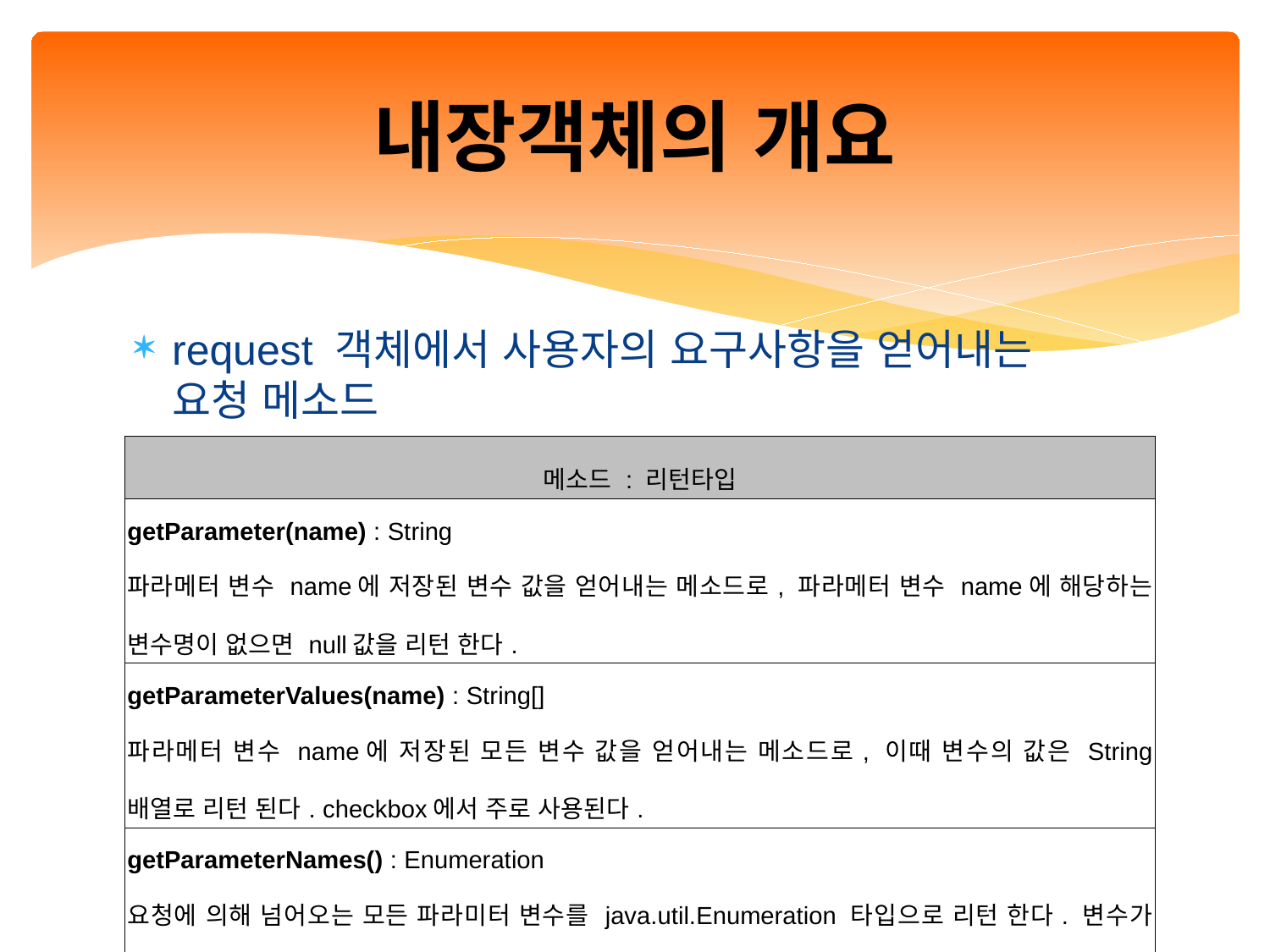

# 내장객체의 개요
request 객체에서 사용자의 요구사항을 얻어내는
요청 메소드
| 메소드 : 리턴타입 |
| --- |
| getParameter(name) : String 파라메터 변수 name에 저장된 변수 값을 얻어내는 메소드로, 파라메터 변수 name에 해당하는 변수명이 없으면 null값을 리턴 한다. |
| getParameterValues(name) : String[] 파라메터 변수 name에 저장된 모든 변수 값을 얻어내는 메소드로, 이때 변수의 값은 String 배열로 리턴 된다. checkbox에서 주로 사용된다. |
| getParameterNames() : Enumeration 요청에 의해 넘어오는 모든 파라미터 변수를 java.util.Enumeration 타입으로 리턴 한다. 변수가 가진 객체들을 저장해야 하기 때문에 컬렉션인 Enumeration 타입을 사용했다. |